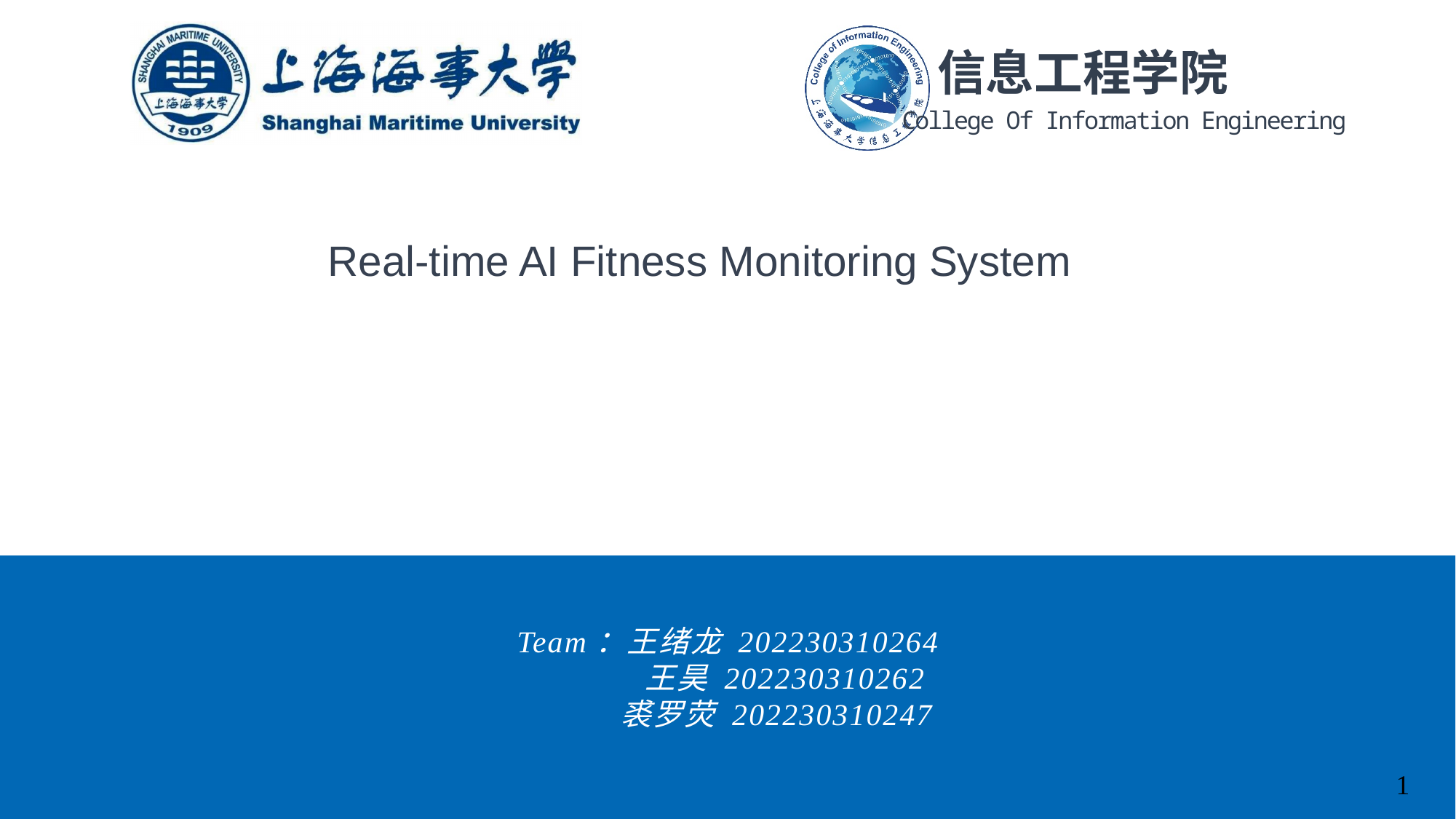

Real-time AI Fitness Monitoring System

Team：王绪龙 202230310264
             王昊 202230310262
           裘罗荧 202230310247
1